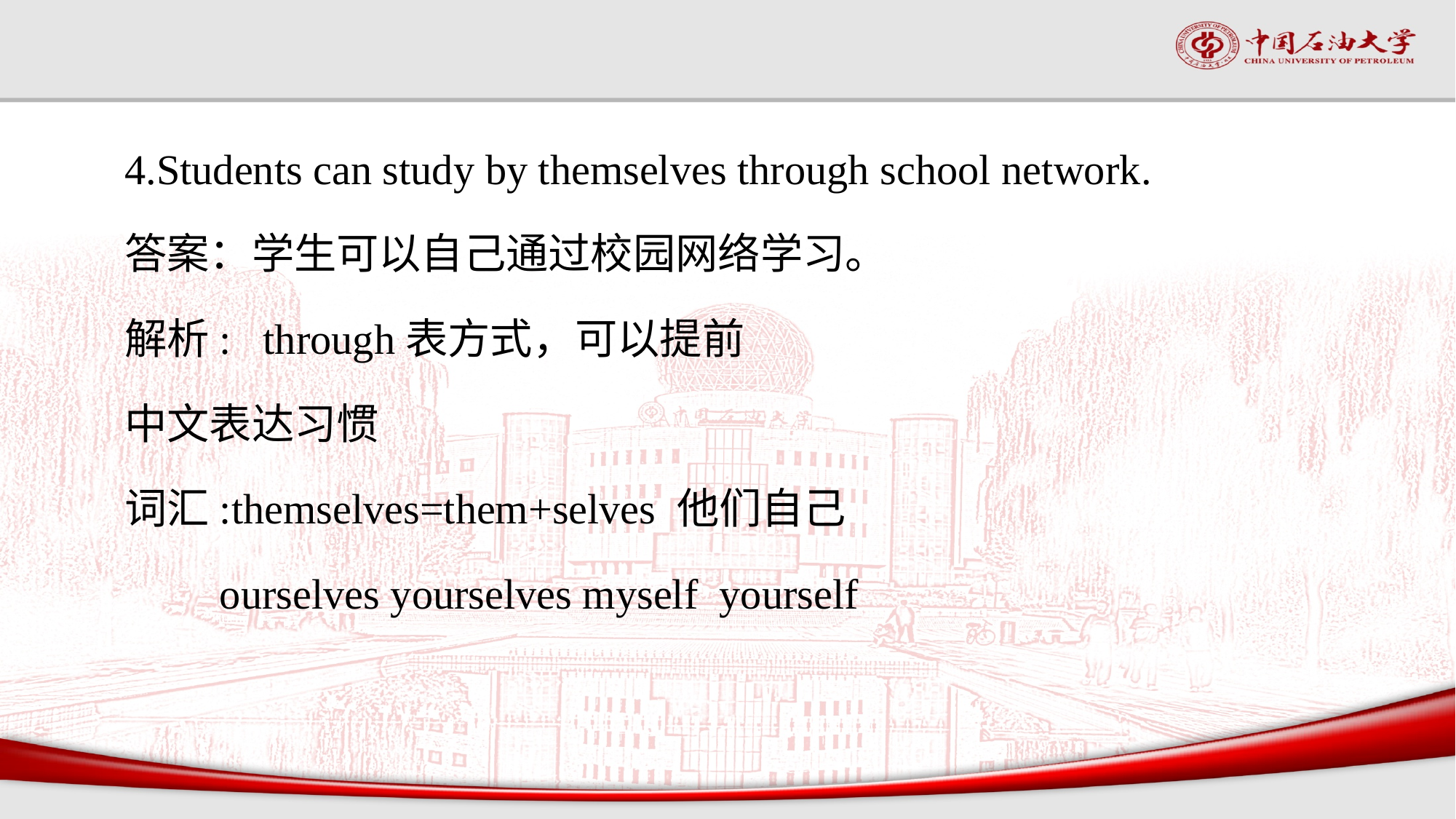

4.Students can study by themselves through school network.
答案：学生可以自己通过校园网络学习。
解析:   through表方式，可以提前
中文表达习惯
词汇:themselves=them+selves 他们自己
         ourselves yourselves myself  yourself